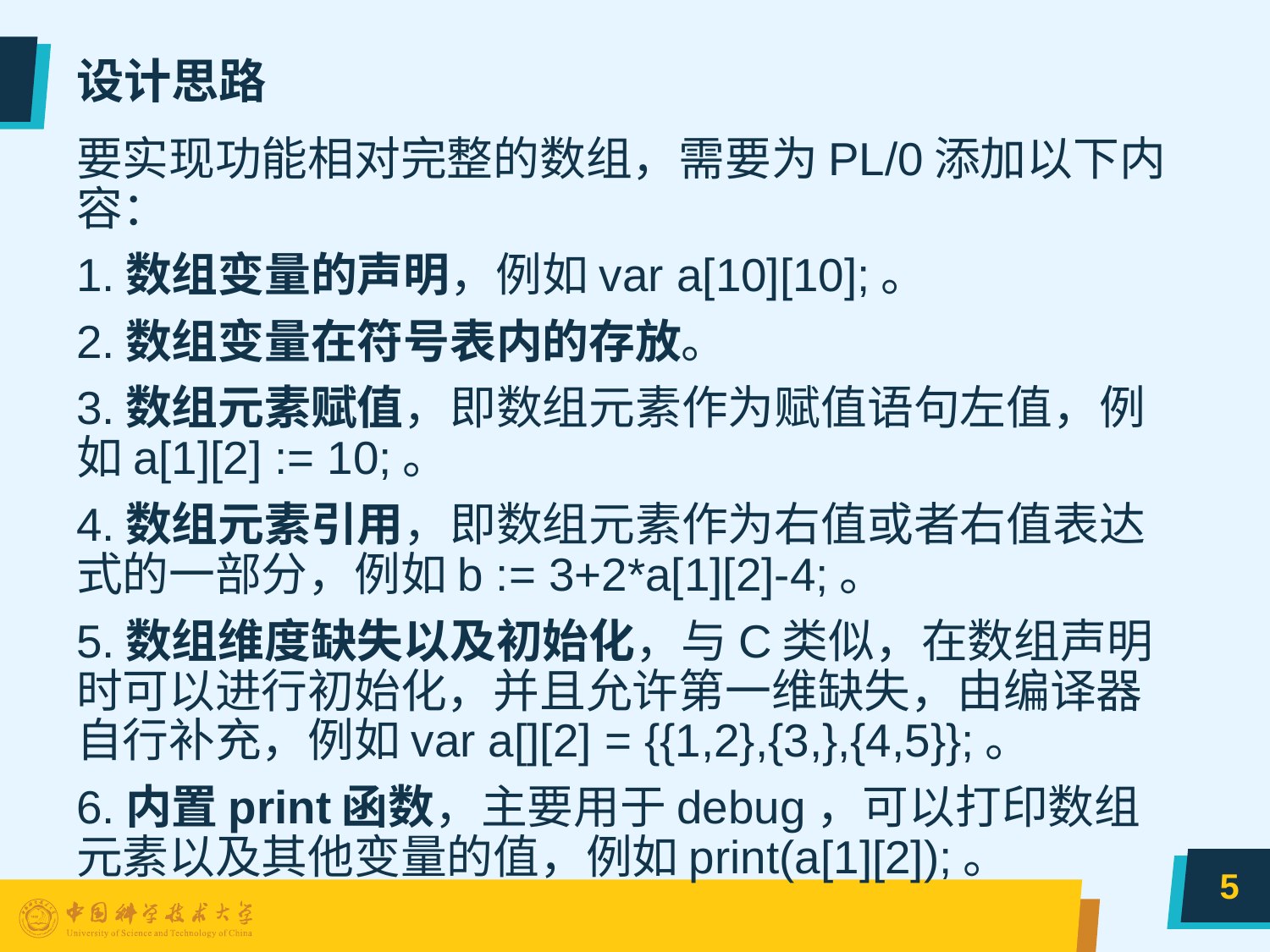

# 设计思路
要实现功能相对完整的数组，需要为PL/0添加以下内容：
1.数组变量的声明，例如var a[10][10];。
2.数组变量在符号表内的存放。
3.数组元素赋值，即数组元素作为赋值语句左值，例如a[1][2] := 10;。
4.数组元素引用，即数组元素作为右值或者右值表达式的一部分，例如b := 3+2*a[1][2]-4;。
5.数组维度缺失以及初始化，与C类似，在数组声明时可以进行初始化，并且允许第一维缺失，由编译器自行补充，例如var a[][2] = {{1,2},{3,},{4,5}};。
6.内置print函数，主要用于debug，可以打印数组元素以及其他变量的值，例如print(a[1][2]);。
5